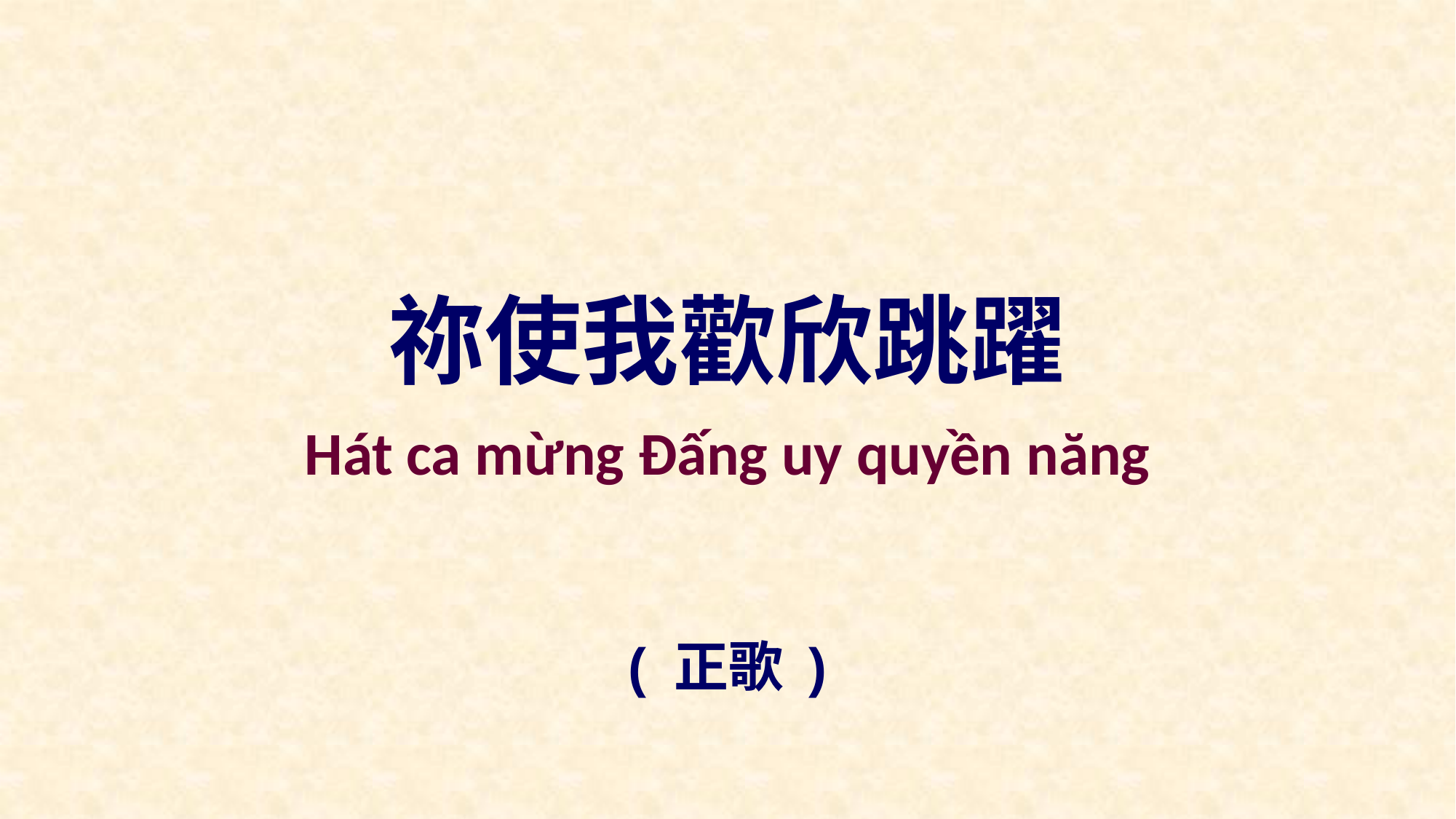

祢使我歡欣跳躍
Hát ca mừng Đấng uy quyền năng
( 正歌 )